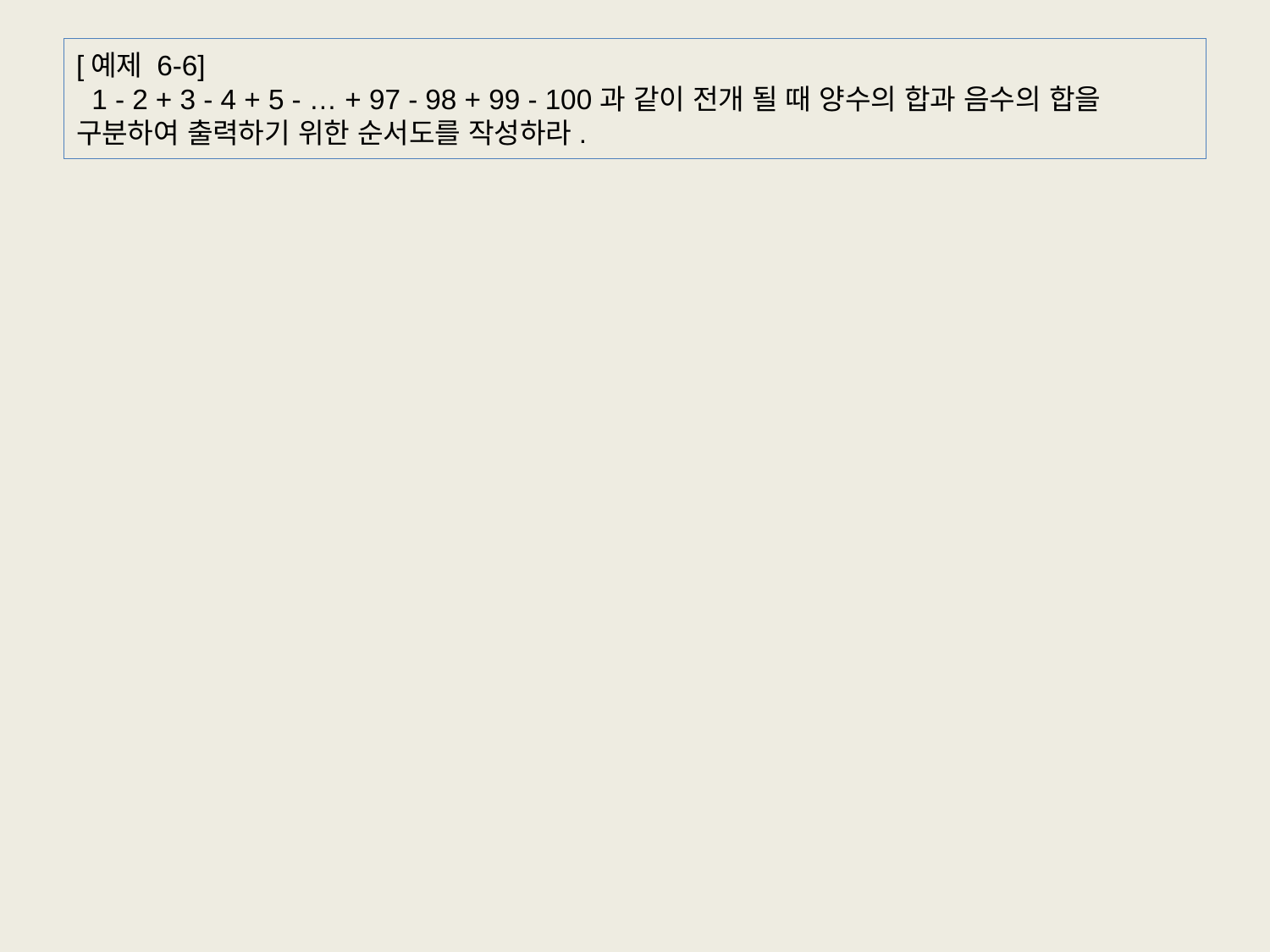

# [예제 6-6]   1 - 2 + 3 - 4 + 5 - … + 97 - 98 + 99 - 100과 같이 전개 될 때 양수의 합과 음수의 합을 구분하여 출력하기 위한 순서도를 작성하라.